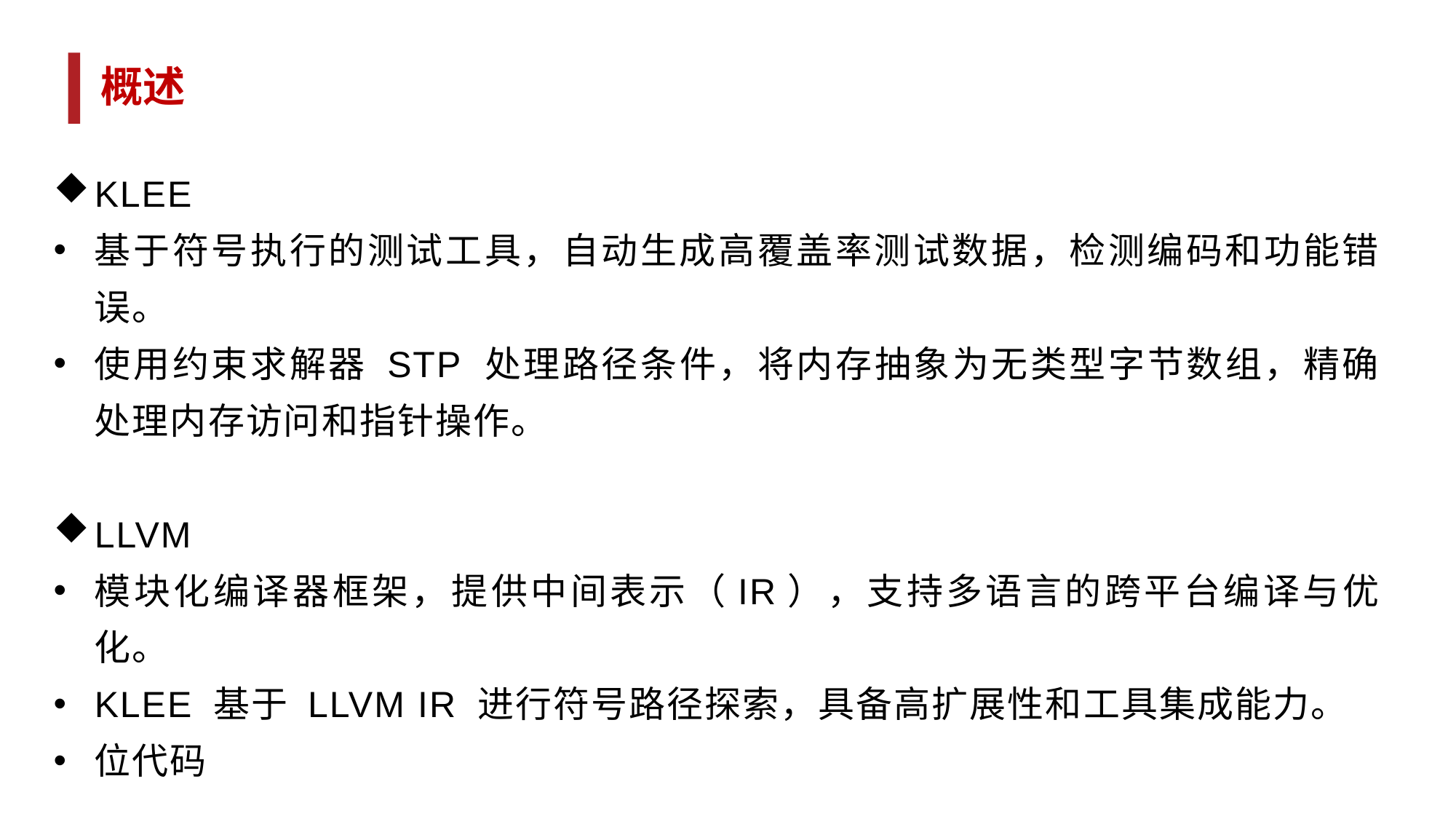

# 概述
KLEE
基于符号执行的测试工具，自动生成高覆盖率测试数据，检测编码和功能错误。
使用约束求解器 STP 处理路径条件，将内存抽象为无类型字节数组，精确处理内存访问和指针操作。

LLVM
模块化编译器框架，提供中间表示（IR），支持多语言的跨平台编译与优化。
KLEE 基于 LLVM IR 进行符号路径探索，具备高扩展性和工具集成能力。
位代码